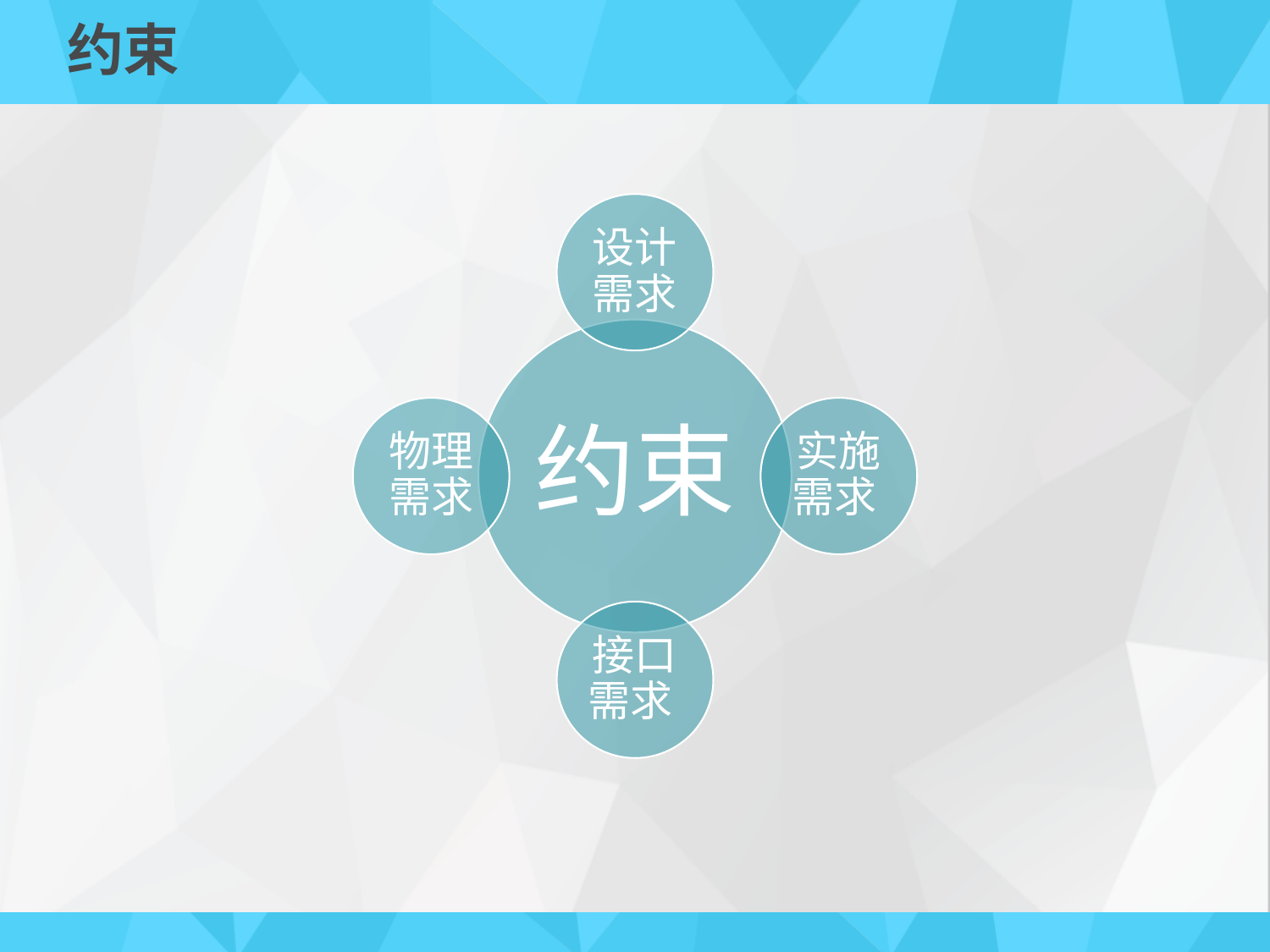

# 约束
约束
设计需求
实施需求
接口需求
物理需求